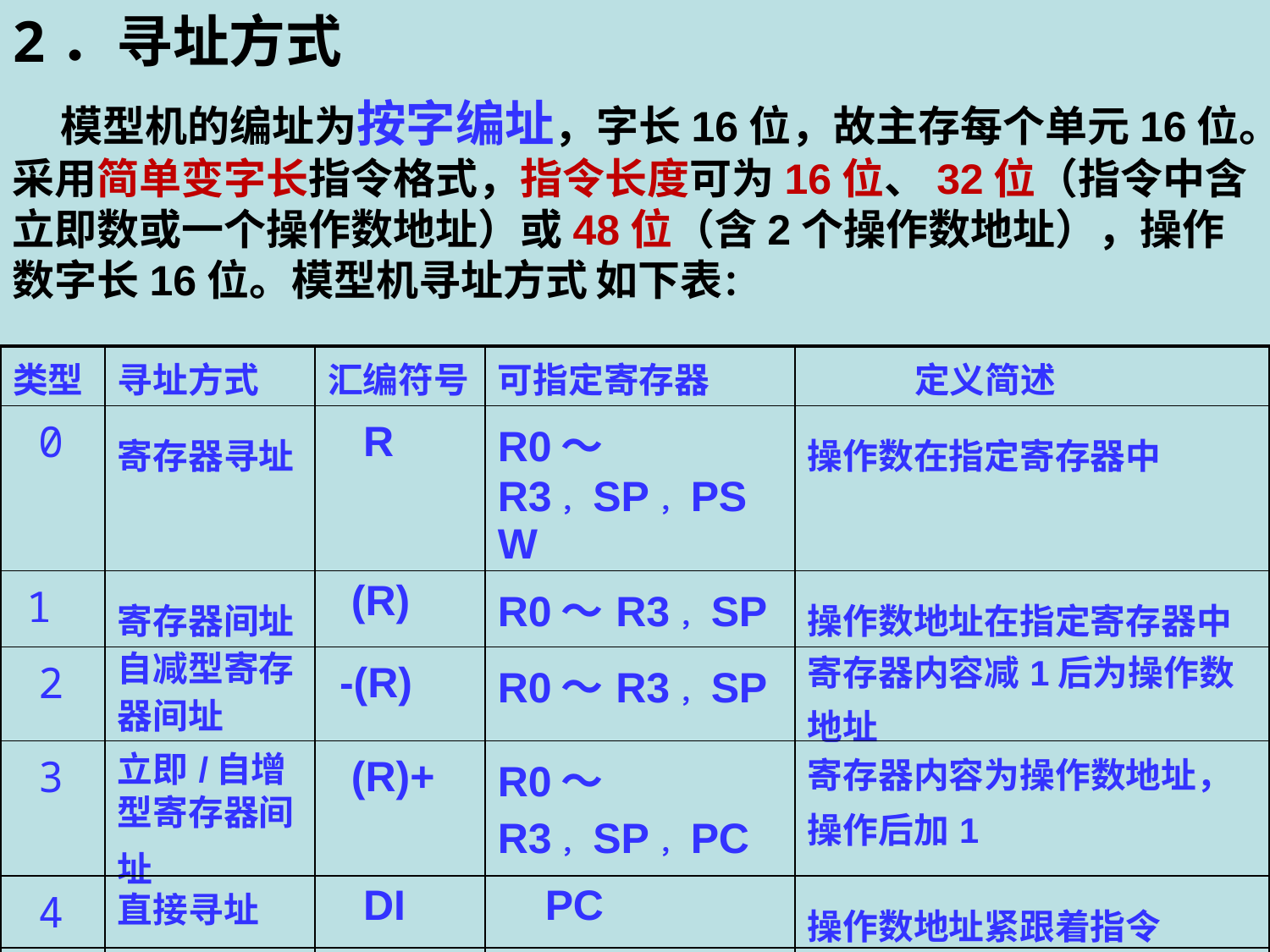

2．寻址方式
    模型机的编址为按字编址，字长16位，故主存每个单元16位。采用简单变字长指令格式，指令长度可为16位、32位（指令中含立即数或一个操作数地址）或48位（含2个操作数地址），操作数字长16位。模型机寻址方式 如下表：
| 类型 | 寻址方式 | 汇编符号 | 可指定寄存器 | 定义简述 |
| --- | --- | --- | --- | --- |
| 0 | 寄存器寻址 | R | R0～R3，SP，PSW | 操作数在指定寄存器中 |
| 1 | 寄存器间址 | (R) | R0～R3，SP | 操作数地址在指定寄存器中 |
| 2 | 自减型寄存器间址 | -(R) | R0～R3，SP | 寄存器内容减1后为操作数地址 |
| 3 | 立即/自增型寄存器间址 | (R)+ | R0～R3，SP，PC | 寄存器内容为操作数地址，操作后加1 |
| 4 | 直接寻址 | DI | PC | 操作数地址紧跟着指令 |
| 5 | 变址寻址 | X(R) | R0～R3，SP，PC | 变址寄存器内容与紧跟指令的位移量相加，为操作数地址 |